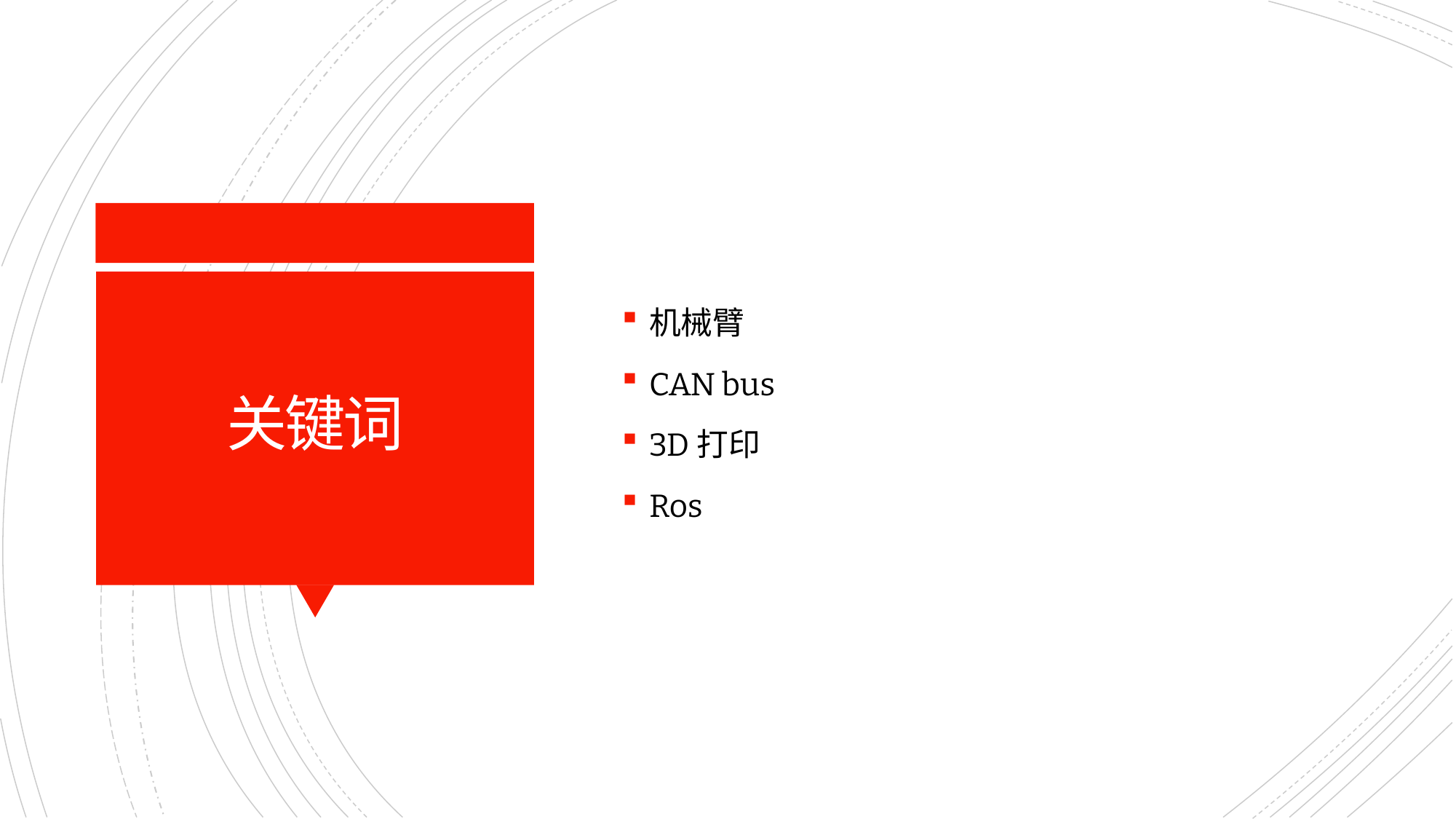

机械臂
CAN bus
3D打印
Ros
# 关键词